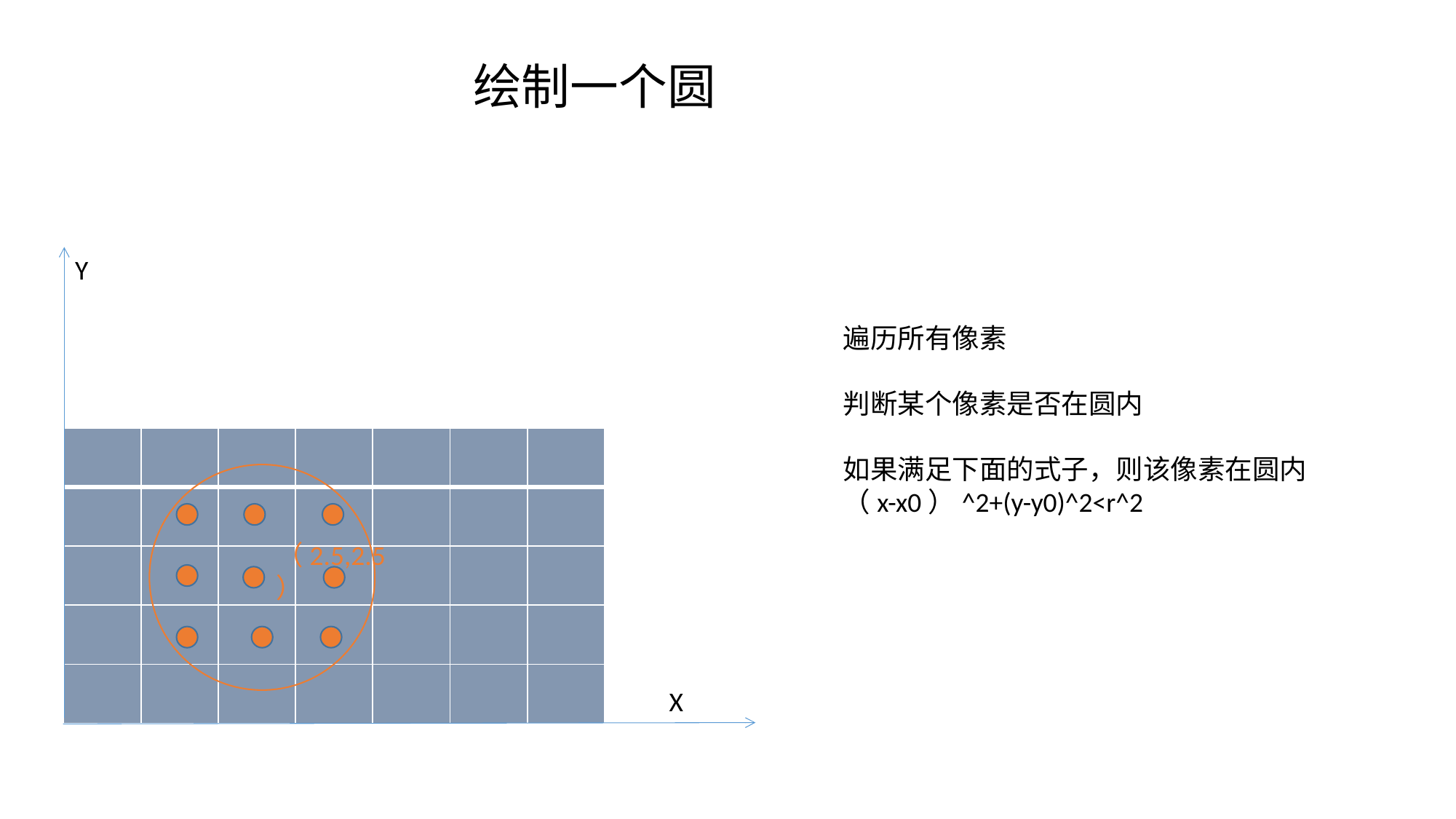

绘制一个圆
Y
遍历所有像素

判断某个像素是否在圆内

如果满足下面的式子，则该像素在圆内
（x-x0）^2+(y-y0)^2<r^2
|  |  |  |  |  |  |  |
| --- | --- | --- | --- | --- | --- | --- |
|  |  |  |  |  |  |  |
|  |  |  |  |  |  |  |
|  |  |  |  |  |  |  |
|  |  |  |  |  |  |  |

（2.5,2.5）

X